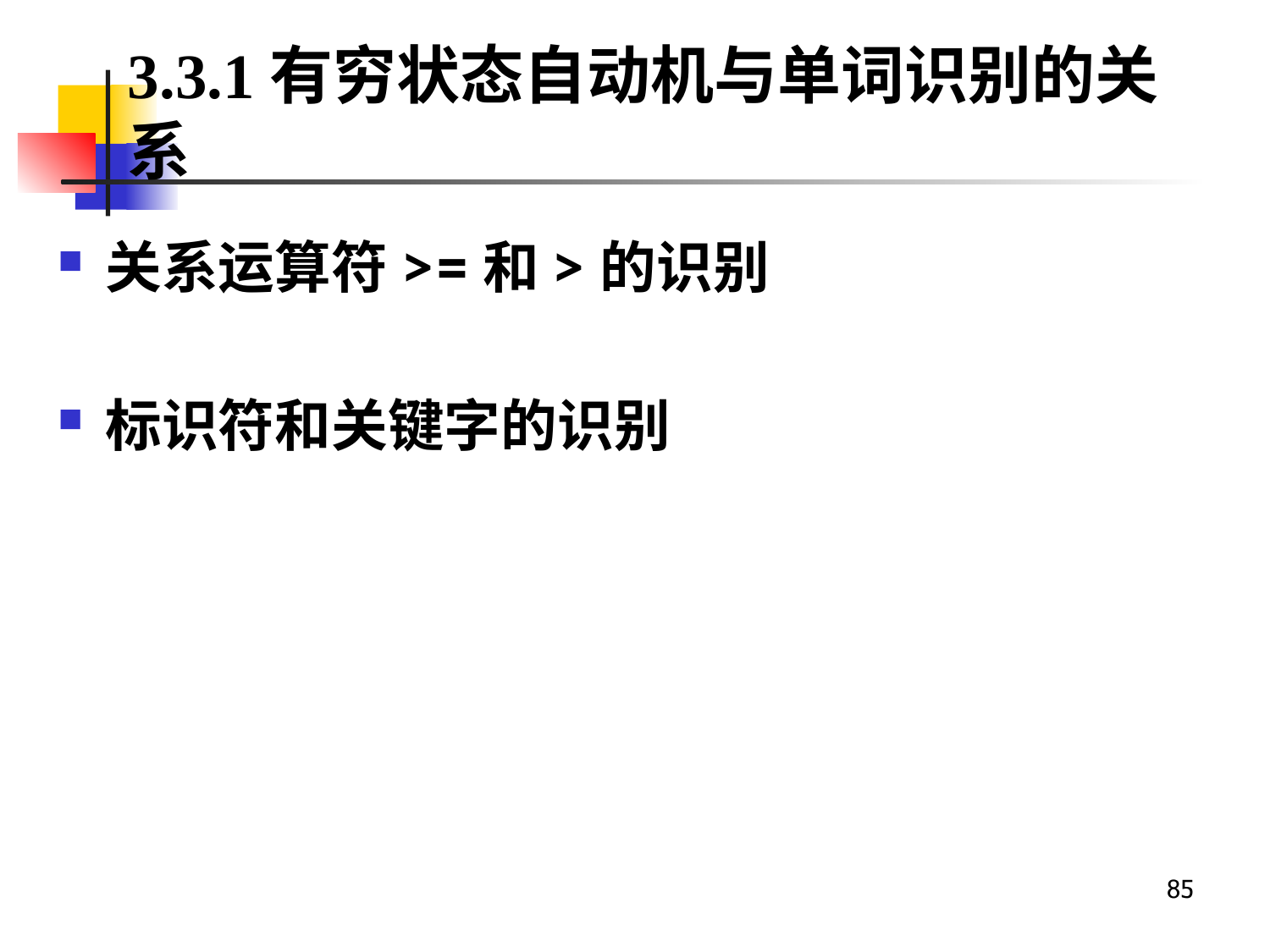

# 3.3.1有穷状态自动机与单词识别的关系
关系运算符>=和>的识别

标识符和关键字的识别
85